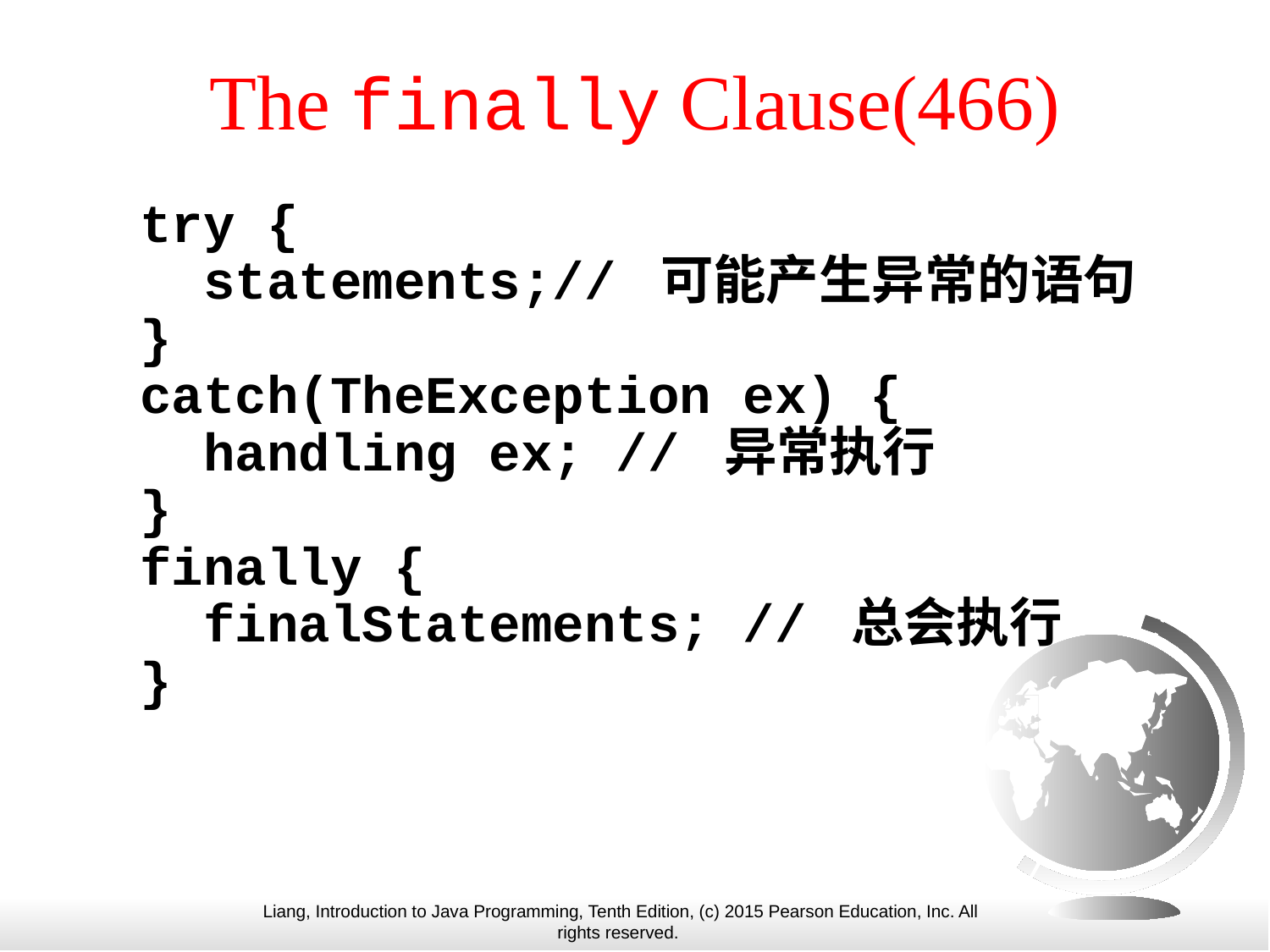

# The finally Clause(466)
try {
  statements;// 可能产生异常的语句
}
catch(TheException ex) {
  handling ex; // 异常执行
}
finally {
  finalStatements; // 总会执行
}
24